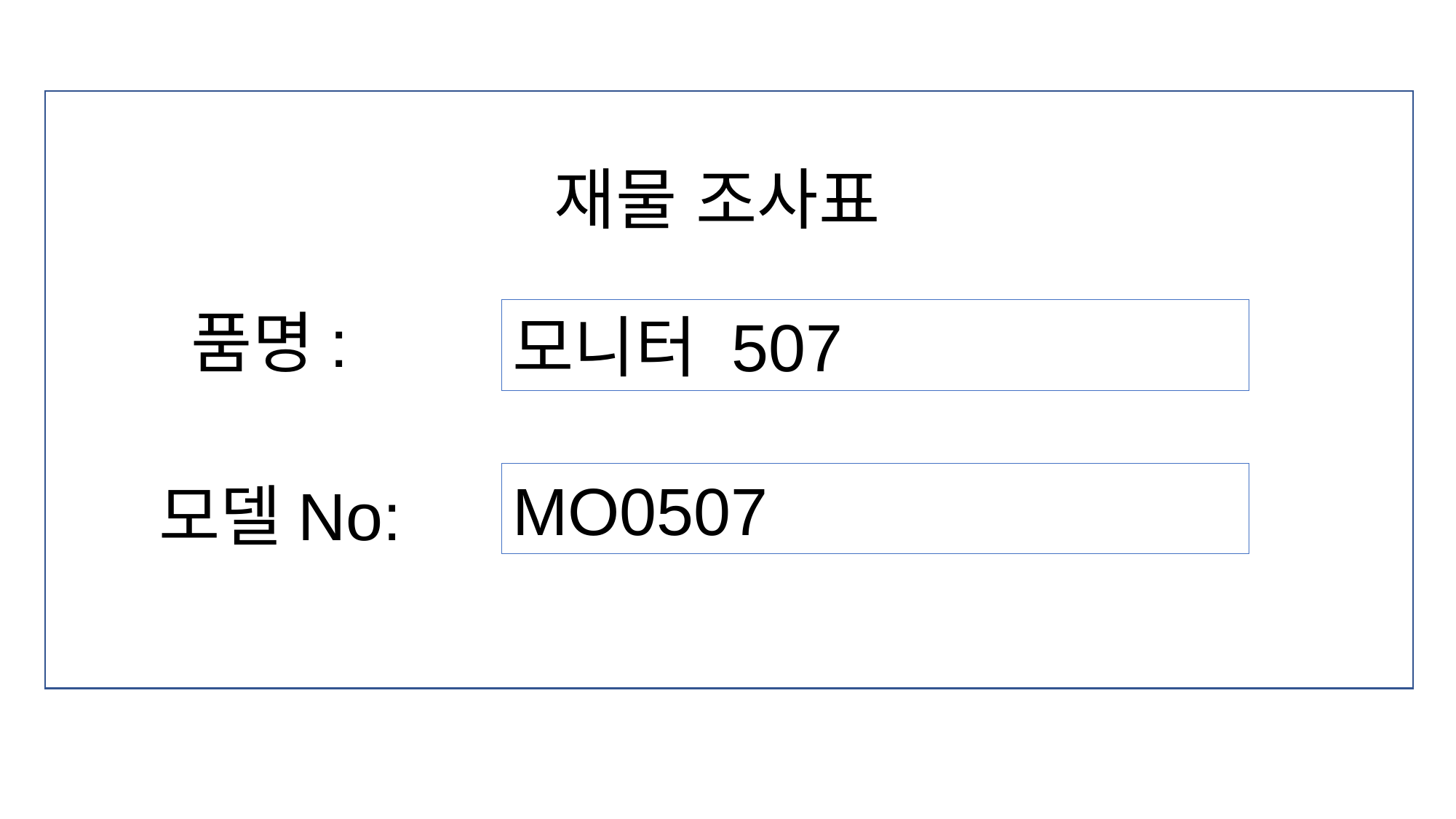

재물 조사표
품명:
모니터 507
MO0507
모델No: